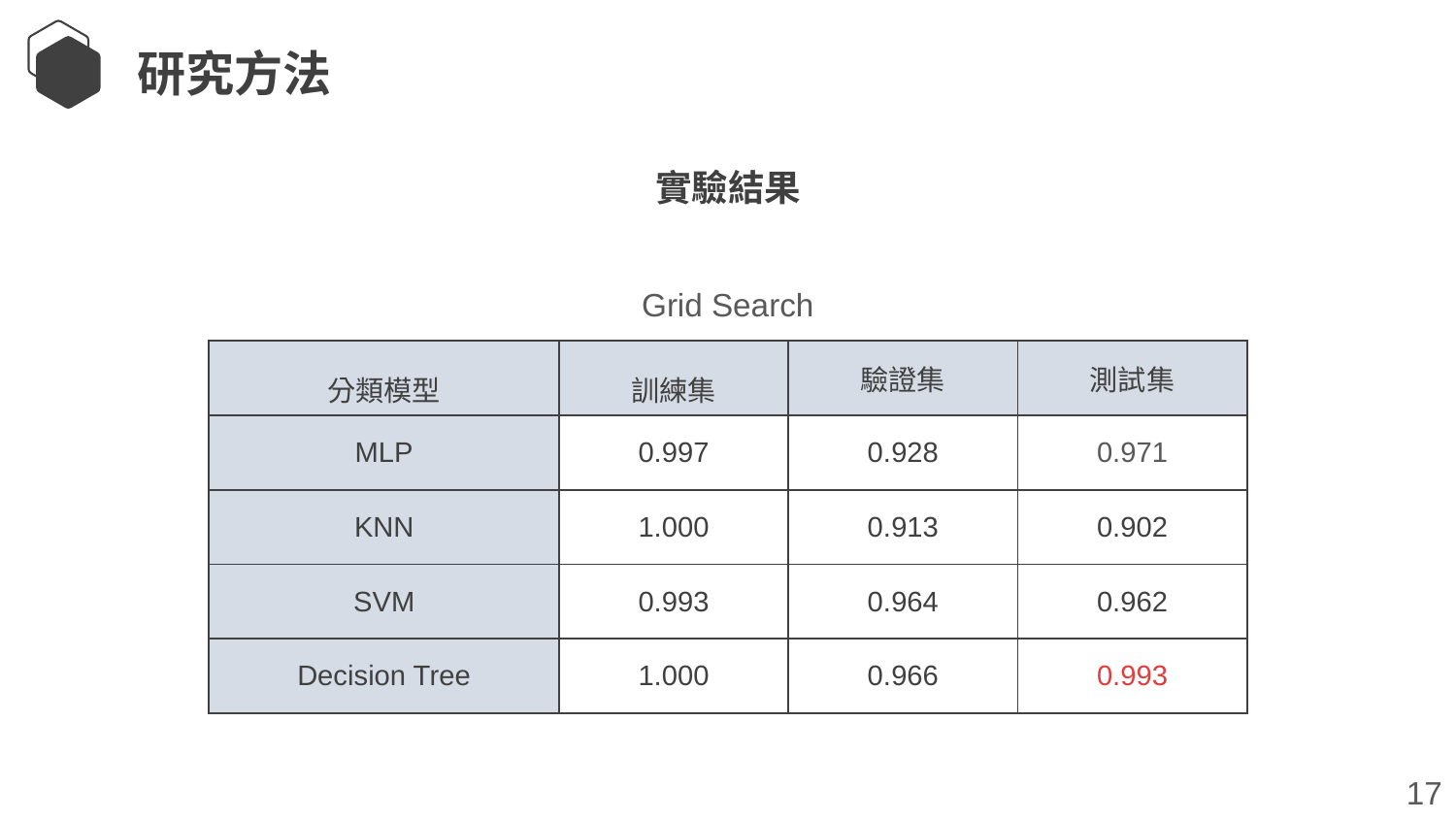

研究方法
實驗結果
Grid Search
| 分類模型 | 訓練集 | 驗證集 | 測試集 |
| --- | --- | --- | --- |
| MLP | 0.997 | 0.928 | 0.971 |
| KNN | 1.000 | 0.913 | 0.902 |
| SVM | 0.993 | 0.964 | 0.962 |
| Decision Tree | 1.000 | 0.966 | 0.993 |
17